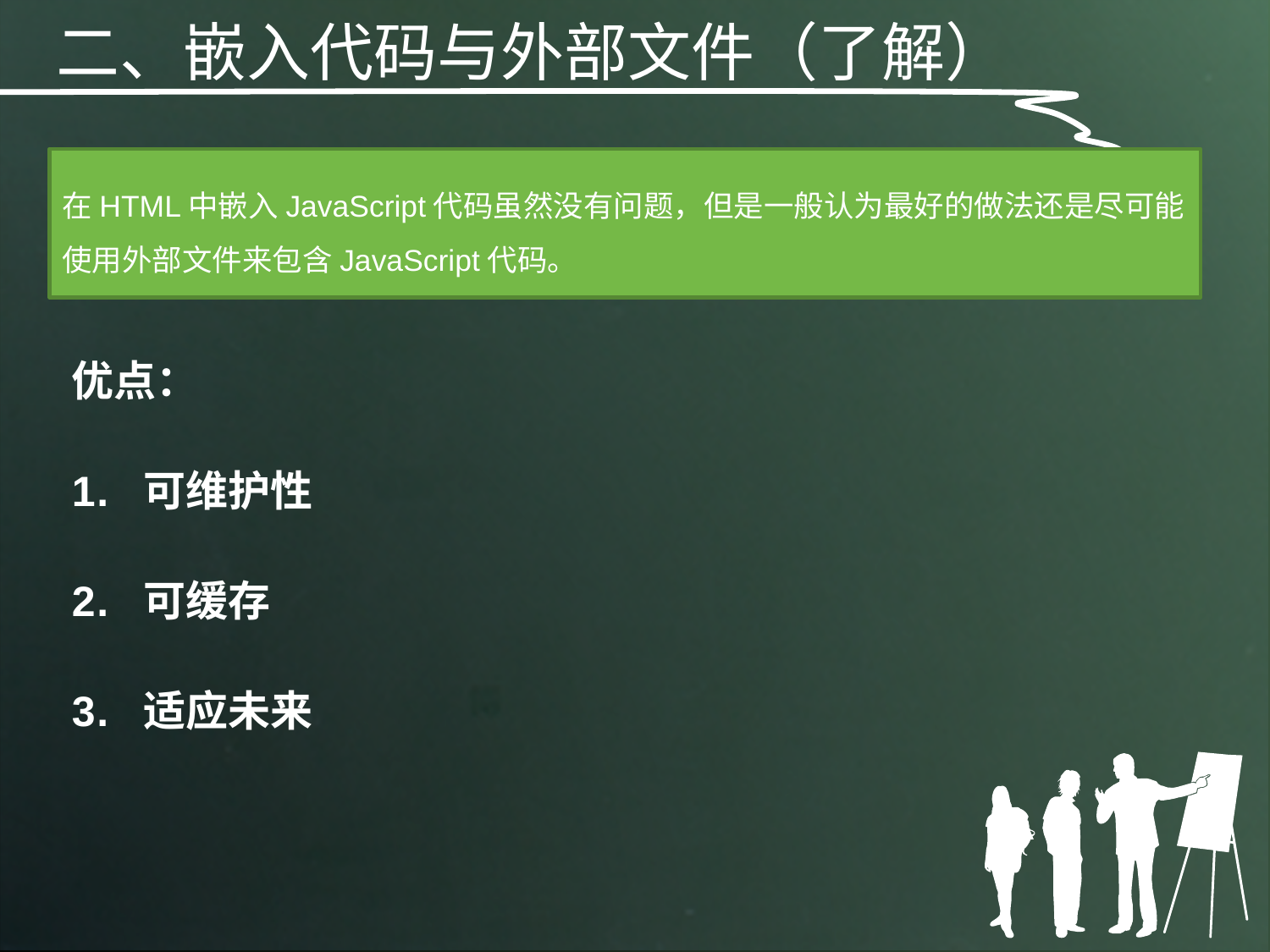

二、嵌入代码与外部文件（了解）

在HTML中嵌入JavaScript代码虽然没有问题，但是一般认为最好的做法还是尽可能使用外部文件来包含JavaScript代码。
优点：
可维护性
可缓存
适应未来